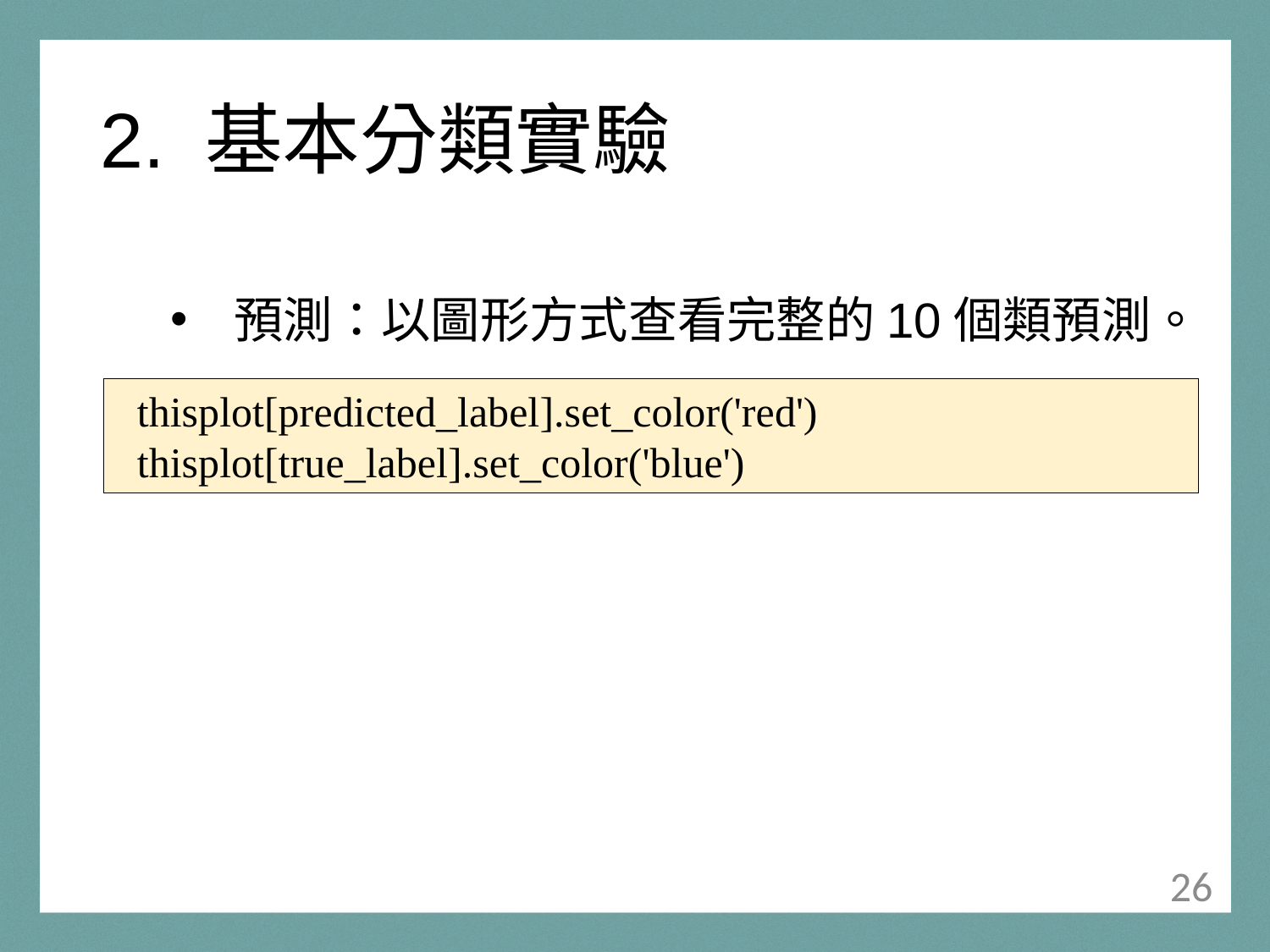

# 2. 基本分類實驗
預測：以圖形方式查看完整的10個類預測。
  thisplot[predicted_label].set_color('red')
  thisplot[true_label].set_color('blue')
26